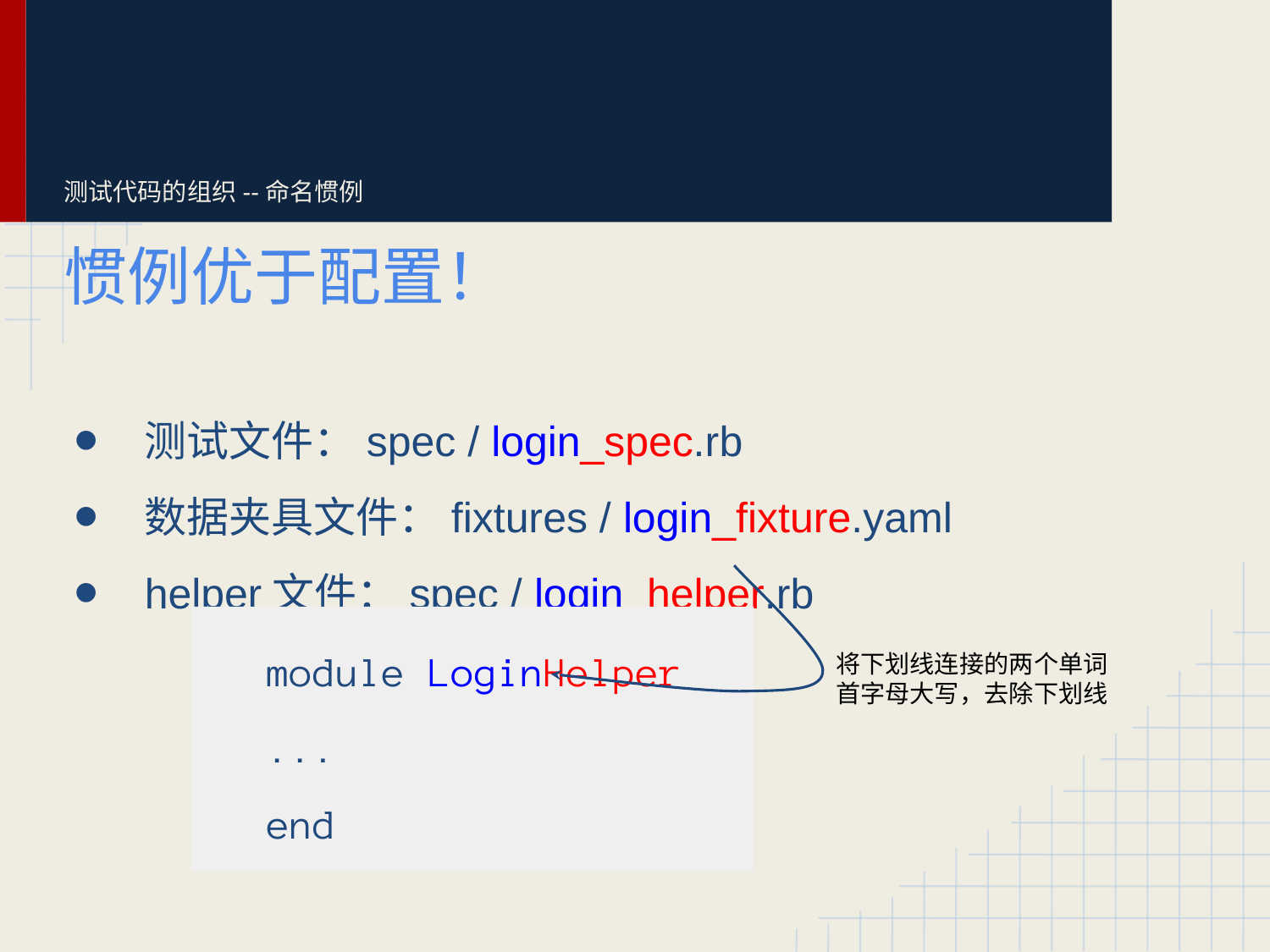

# 测试代码的组织--命名惯例
惯例优于配置！

测试文件：spec / login_spec.rb
数据夹具文件：fixtures / login_fixture.yaml
helper文件：spec / login_helper.rb

将下划线连接的两个单词首字母大写，去除下划线

module LoginHelper
...
end